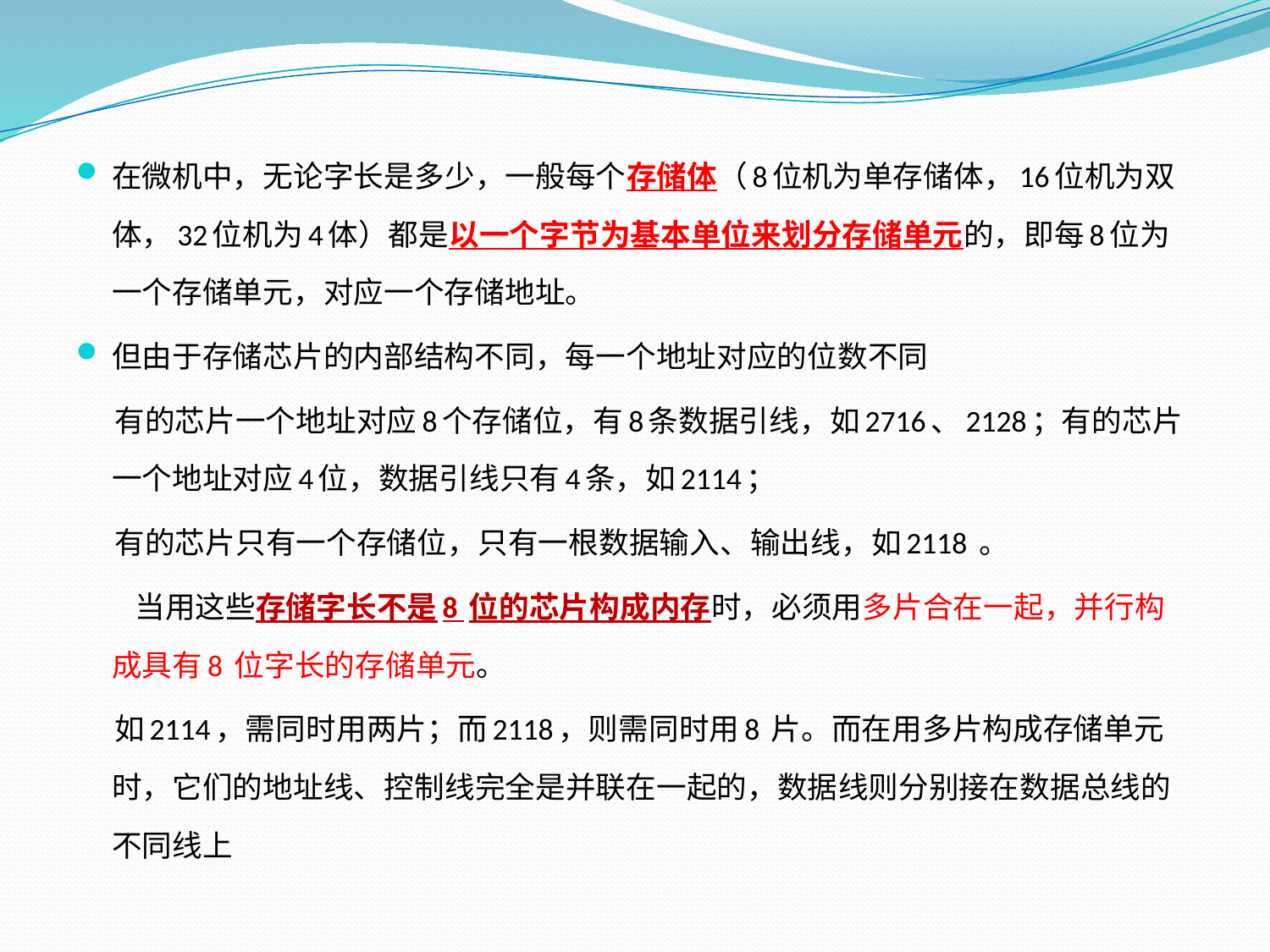

在微机中，无论字长是多少，一般每个存储体（8位机为单存储体，16位机为双体，32位机为4体）都是以一个字节为基本单位来划分存储单元的，即每8位为一个存储单元，对应一个存储地址。
但由于存储芯片的内部结构不同，每一个地址对应的位数不同
     有的芯片一个地址对应8个存储位，有8条数据引线，如2716、2128；有的芯片一个地址对应4位，数据引线只有4条，如2114；
     有的芯片只有一个存储位，只有一根数据输入、输出线，如2118 。
        当用这些存储字长不是8 位的芯片构成内存时，必须用多片合在一起，并行构成具有8 位字长的存储单元。
     如2114，需同时用两片；而2118，则需同时用8 片。而在用多片构成存储单元时，它们的地址线、控制线完全是并联在一起的，数据线则分别接在数据总线的不同线上